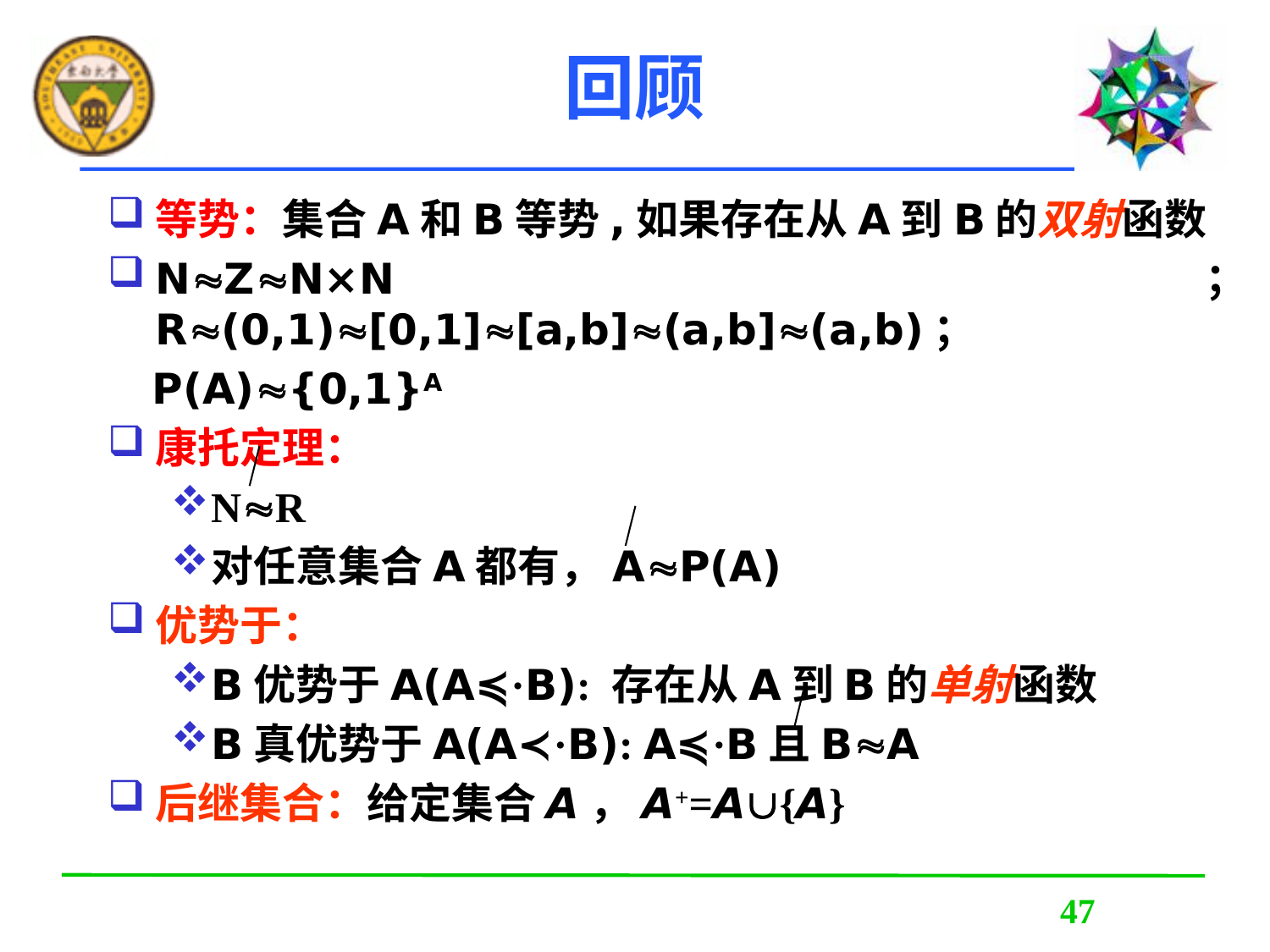

# 回顾
等势：集合A和B等势,如果存在从A到B的双射函数
N≈Z≈N×N；R≈(0,1)≈[0,1]≈[a,b]≈(a,b]≈(a,b)；
   P(A)≈{0,1}A
康托定理：
N≈R
对任意集合A都有，A≈P(A)
优势于：
B优势于A(A≼·B): 存在从A到B的单射函数
B真优势于A(A≺·B): A≼·B且B≈A
后继集合：给定集合A，A+=A∪{A}